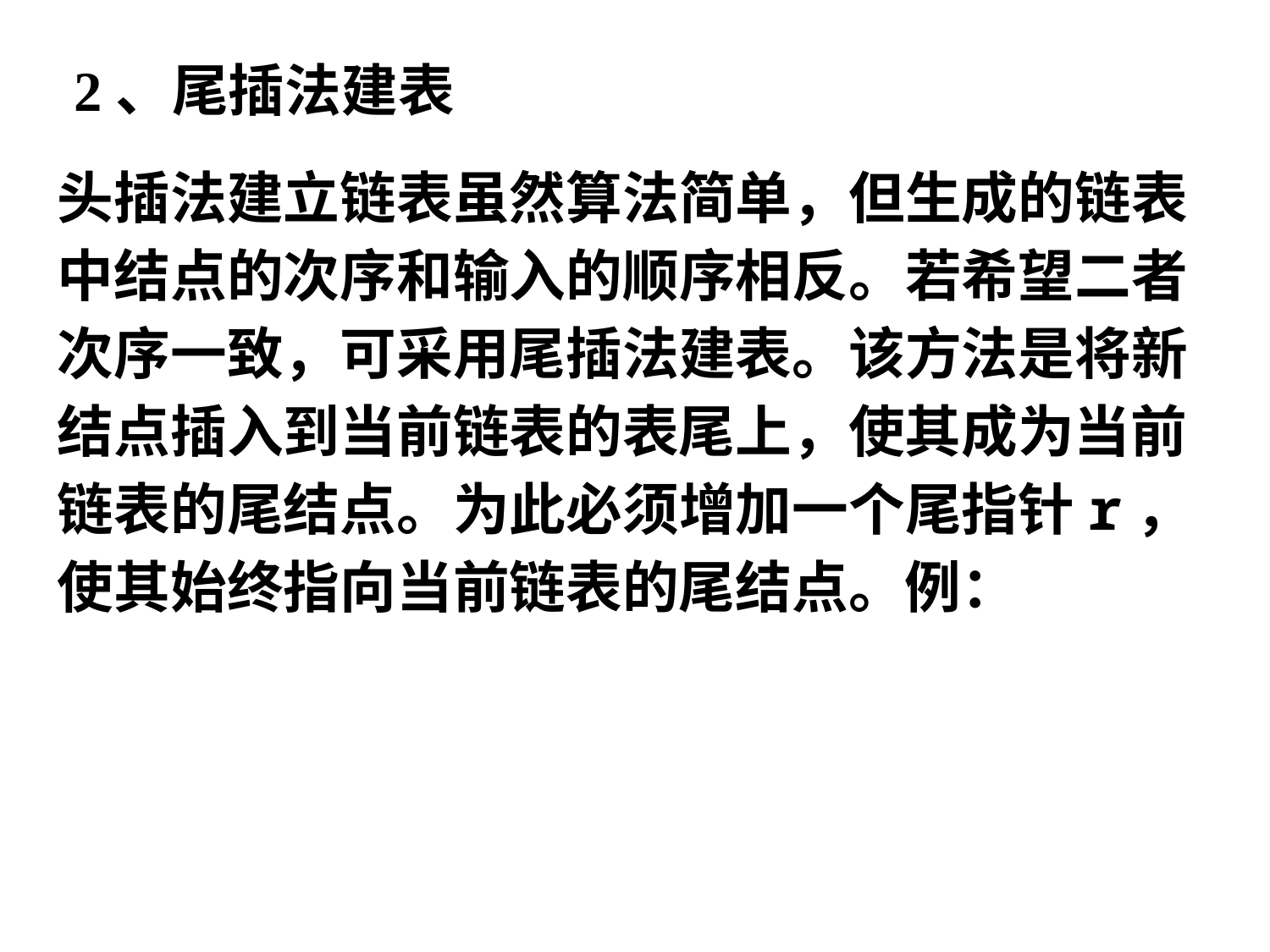

2、尾插法建表
头插法建立链表虽然算法简单，但生成的链表中结点的次序和输入的顺序相反。若希望二者次序一致，可采用尾插法建表。该方法是将新结点插入到当前链表的表尾上，使其成为当前链表的尾结点。为此必须增加一个尾指针r，使其始终指向当前链表的尾结点。例：